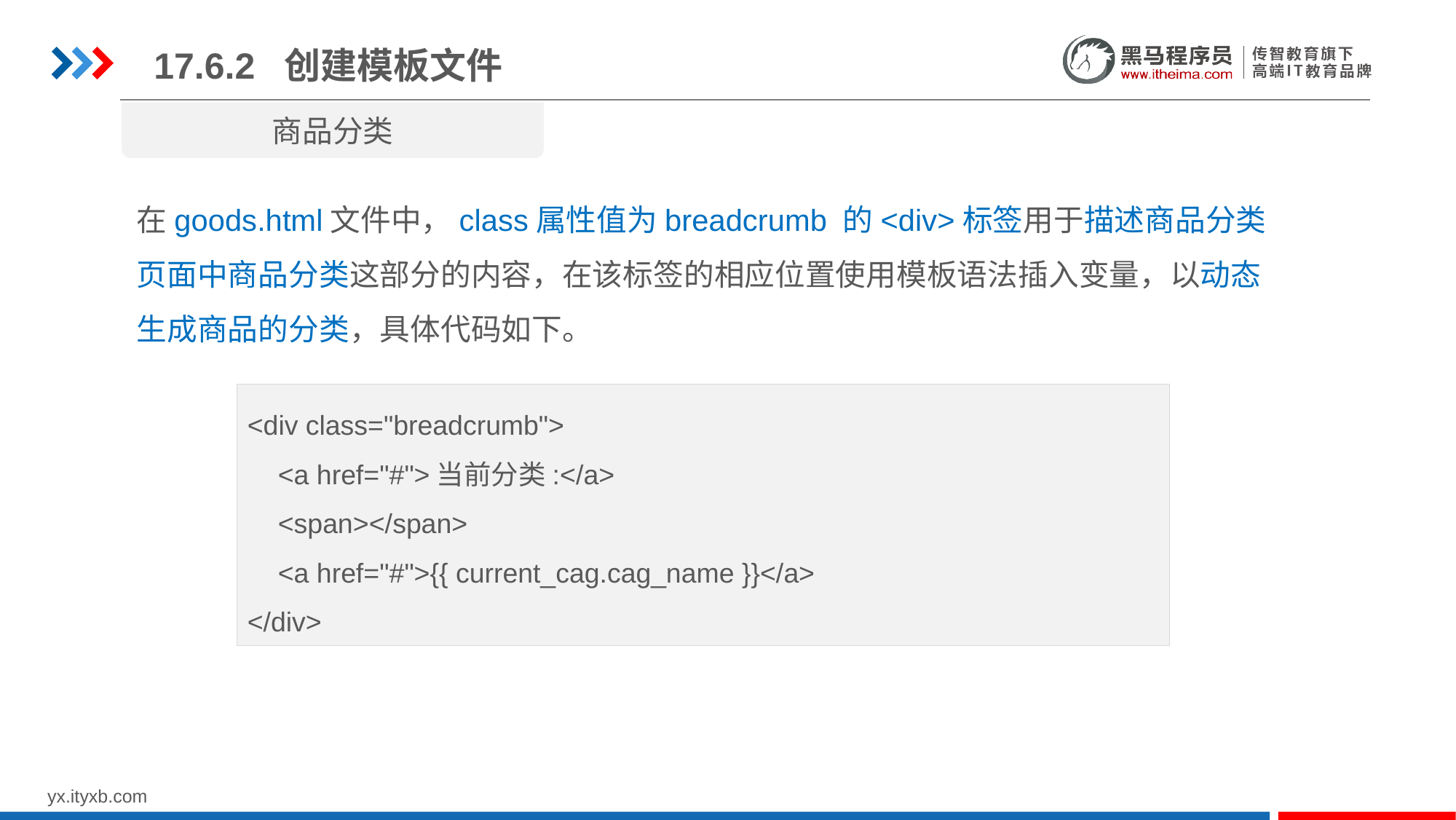

17.6.2  创建模板文件

商品分类
在goods.html文件中，class属性值为breadcrumb 的<div>标签用于描述商品分类页面中商品分类这部分的内容，在该标签的相应位置使用模板语法插入变量，以动态生成商品的分类，具体代码如下。
<div class="breadcrumb">
    <a href="#">当前分类:</a>
    <span></span>
    <a href="#">{{ current_cag.cag_name }}</a>
</div>